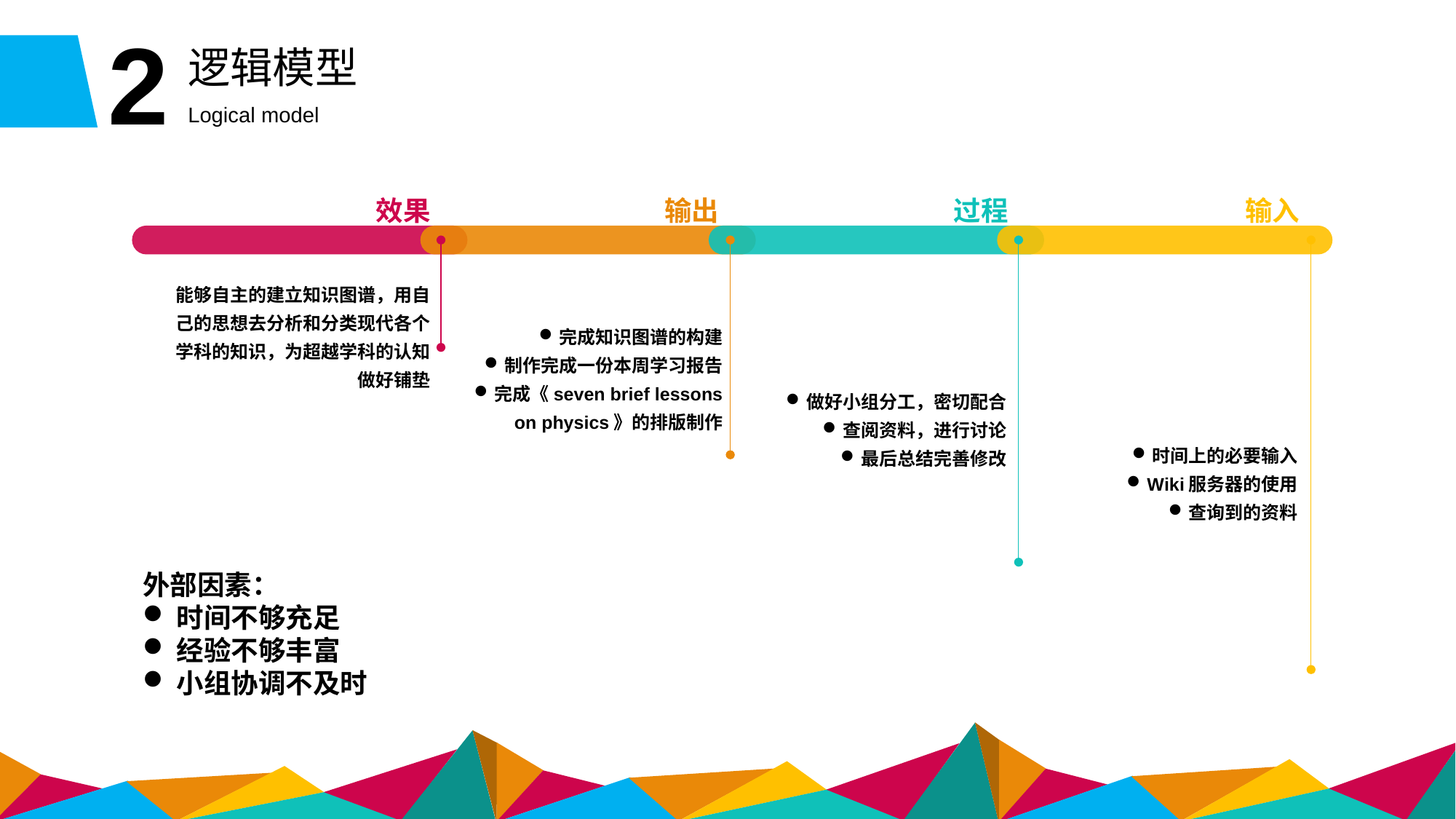

2

逻辑模型
Logical model
输出
过程
输入
效果

能够自主的建立知识图谱，用自己的思想去分析和分类现代各个学科的知识，为超越学科的认知做好铺垫
完成知识图谱的构建
制作完成一份本周学习报告
完成《seven brief lessons on physics》的排版制作
做好小组分工，密切配合
查阅资料，进行讨论
最后总结完善修改
时间上的必要输入
Wiki服务器的使用
查询到的资料
外部因素：
时间不够充足
经验不够丰富
小组协调不及时